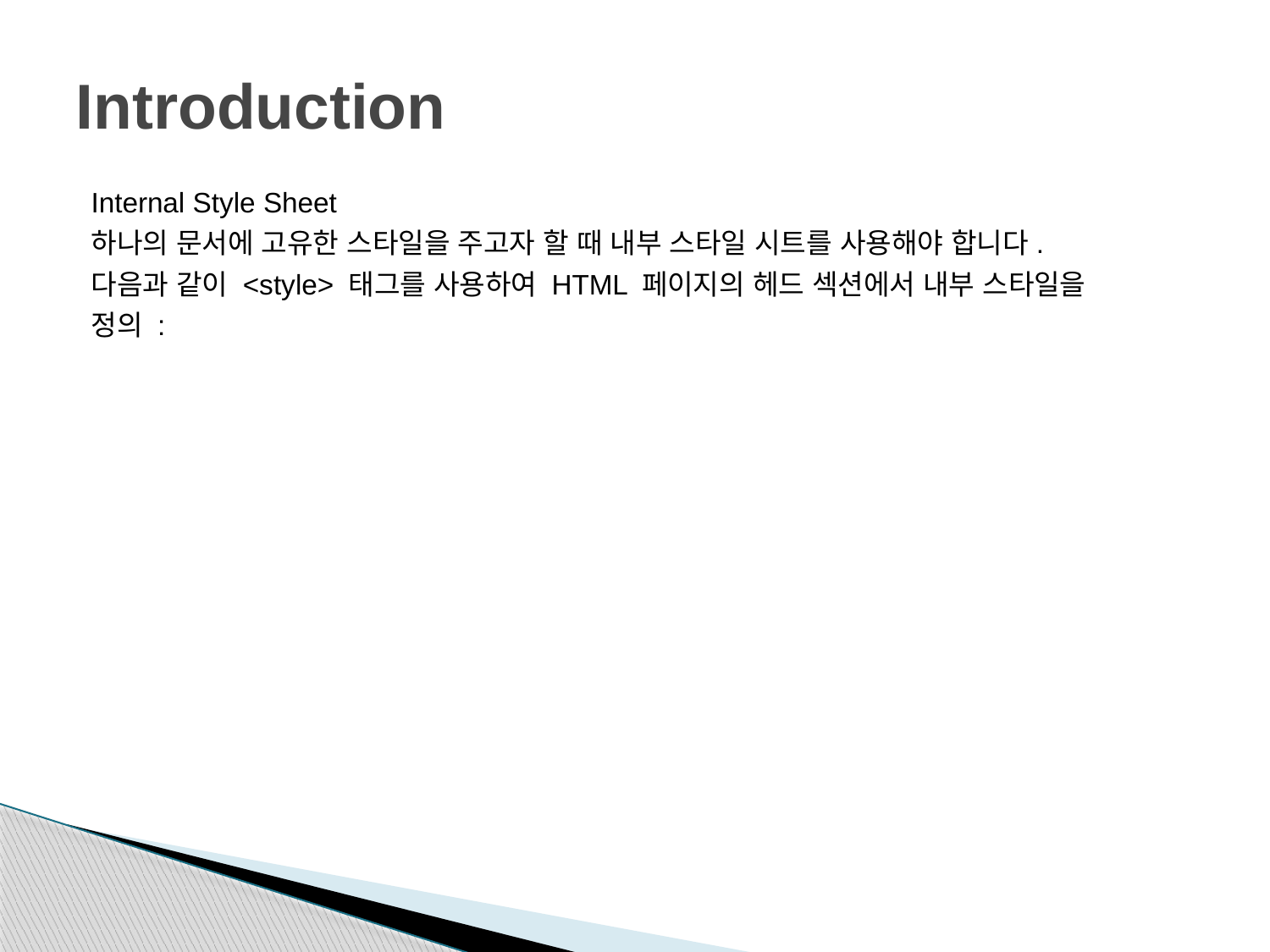

# Introduction
Internal Style Sheet
하나의 문서에 고유한 스타일을 주고자 할 때 내부 스타일 시트를 사용해야 합니다.
다음과 같이 <style> 태그를 사용하여 HTML 페이지의 헤드 섹션에서 내부 스타일을
정의 :